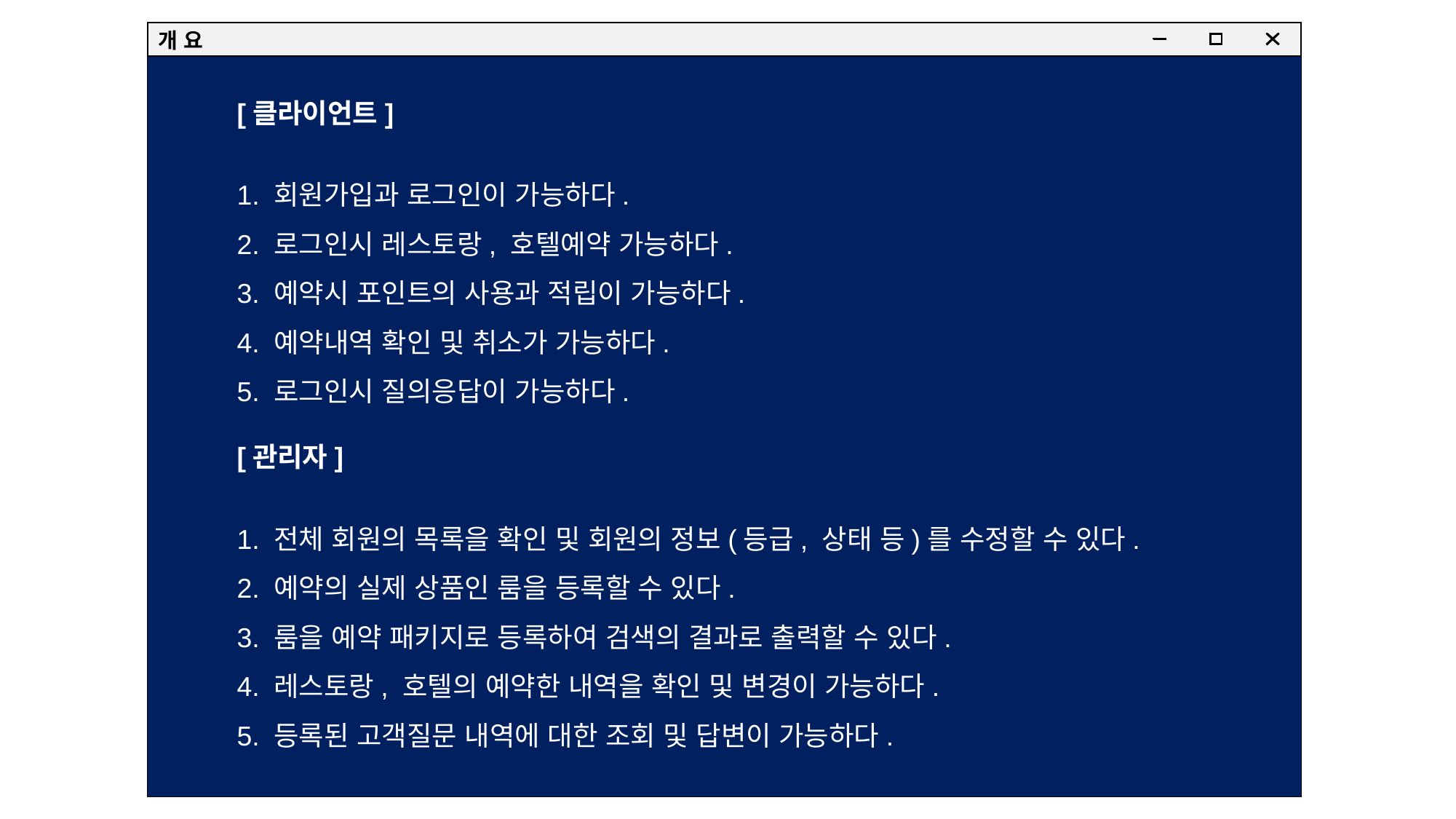

개 요

[클라이언트]

1. 회원가입과 로그인이 가능하다.
2. 로그인시 레스토랑, 호텔예약 가능하다.
3. 예약시 포인트의 사용과 적립이 가능하다.
4. 예약내역 확인 및 취소가 가능하다.
5. 로그인시 질의응답이 가능하다.

[관리자]

1. 전체 회원의 목록을 확인 및 회원의 정보(등급, 상태 등)를 수정할 수 있다.
2. 예약의 실제 상품인 룸을 등록할 수 있다.
3. 룸을 예약 패키지로 등록하여 검색의 결과로 출력할 수 있다.
4. 레스토랑, 호텔의 예약한 내역을 확인 및 변경이 가능하다.
5. 등록된 고객질문 내역에 대한 조회 및 답변이 가능하다.